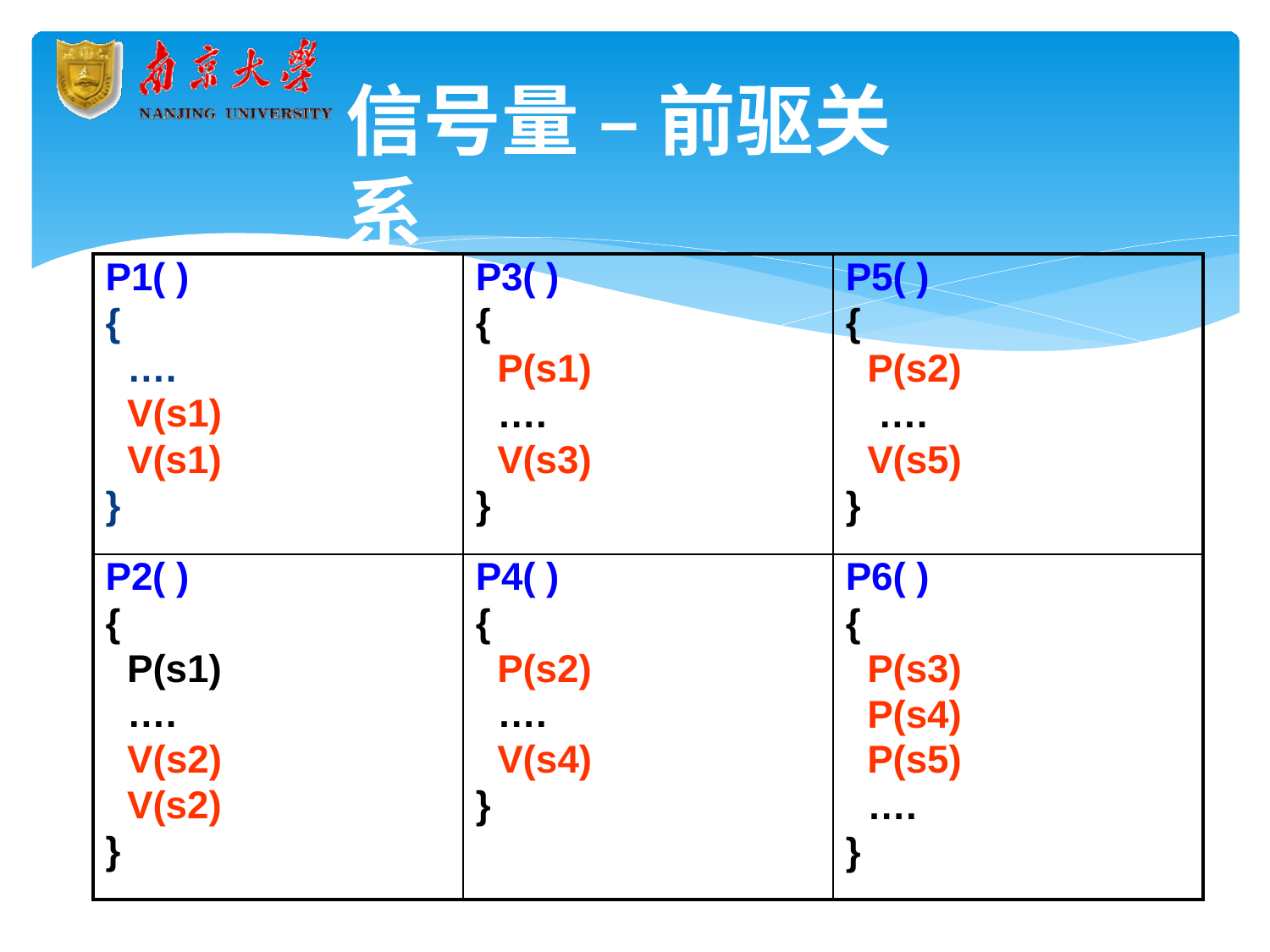

# 信号量– 前驱关系
| P1( ) { …. V(s1) V(s1) } | P3( ) { P(s1) …. V(s3) } | P5( ) { P(s2) …. V(s5) } |
| --- | --- | --- |
| P2( ) { P(s1) …. V(s2) V(s2) } | P4( ) { P(s2) …. V(s4) } | P6( ) { P(s3) P(s4) P(s5) …. } |